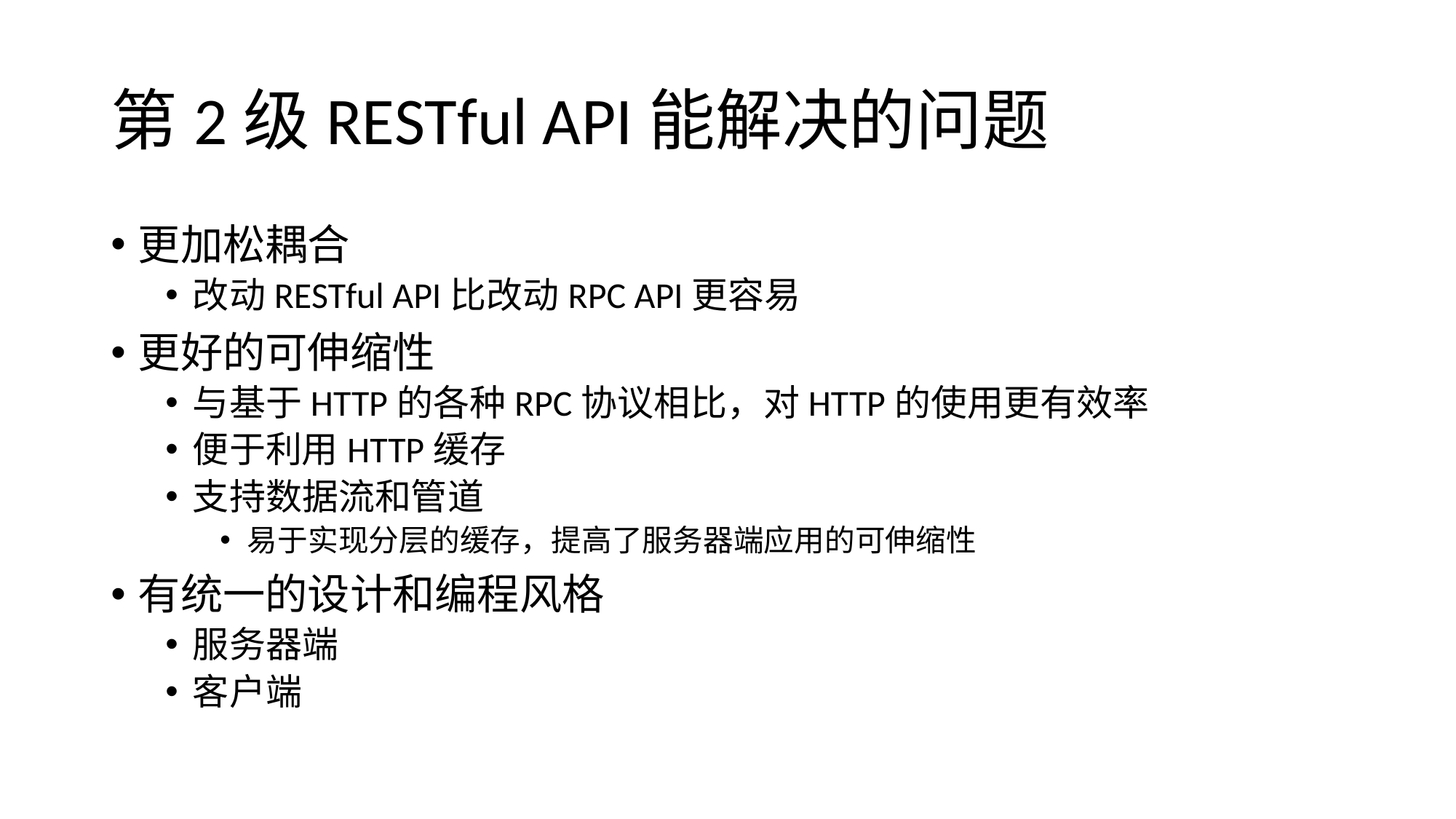

# 第2级RESTful API能解决的问题
更加松耦合
改动RESTful API比改动RPC API更容易
更好的可伸缩性
与基于HTTP的各种RPC协议相比，对HTTP的使用更有效率
便于利用HTTP缓存
支持数据流和管道
易于实现分层的缓存，提高了服务器端应用的可伸缩性
有统一的设计和编程风格
服务器端
客户端